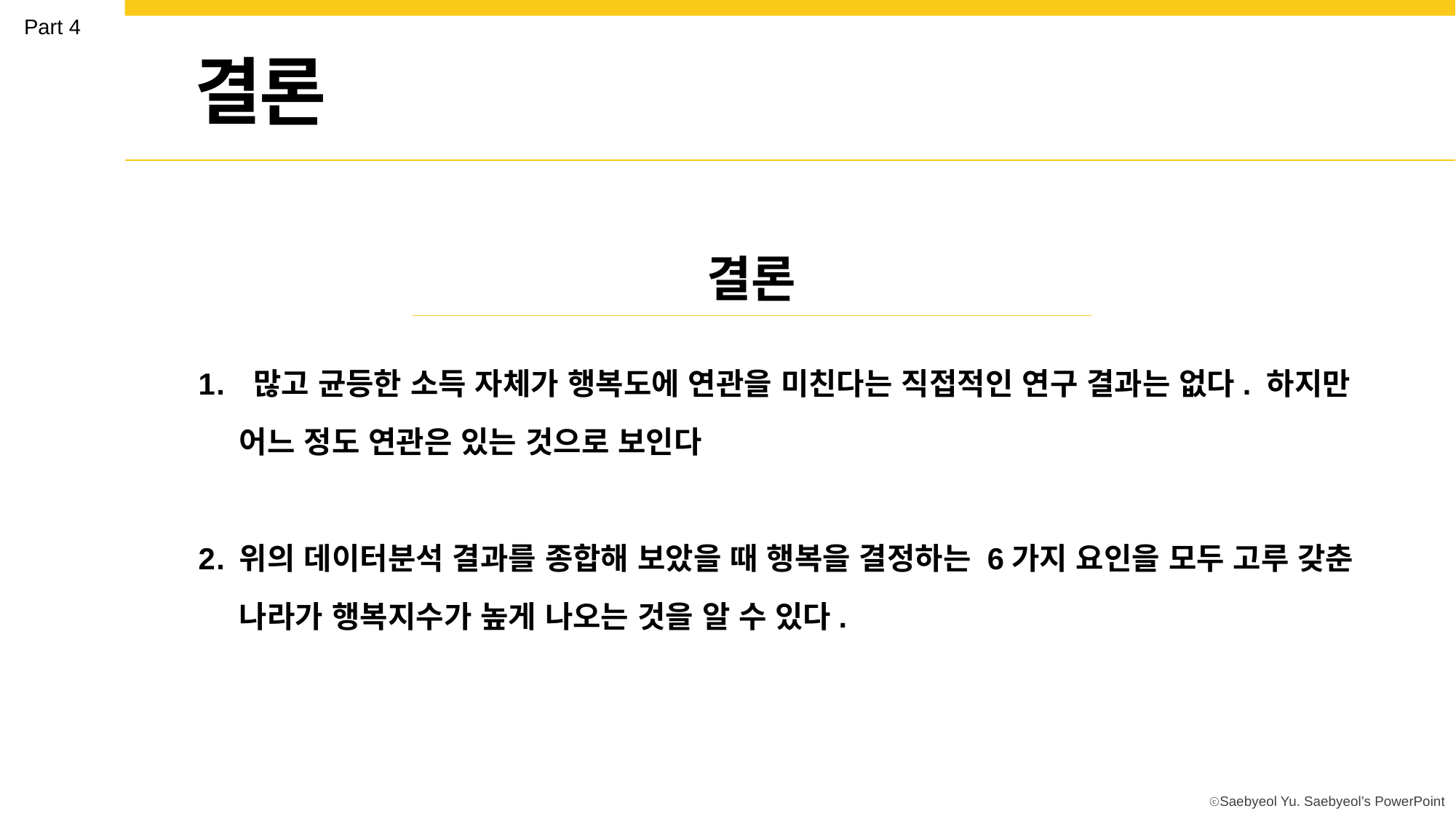

Part 4
결론
결론
 많고 균등한 소득 자체가 행복도에 연관을 미친다는 직접적인 연구 결과는 없다. 하지만 어느 정도 연관은 있는 것으로 보인다

위의 데이터분석 결과를 종합해 보았을 때 행복을 결정하는 6가지 요인을 모두 고루 갖춘 나라가 행복지수가 높게 나오는 것을 알 수 있다.